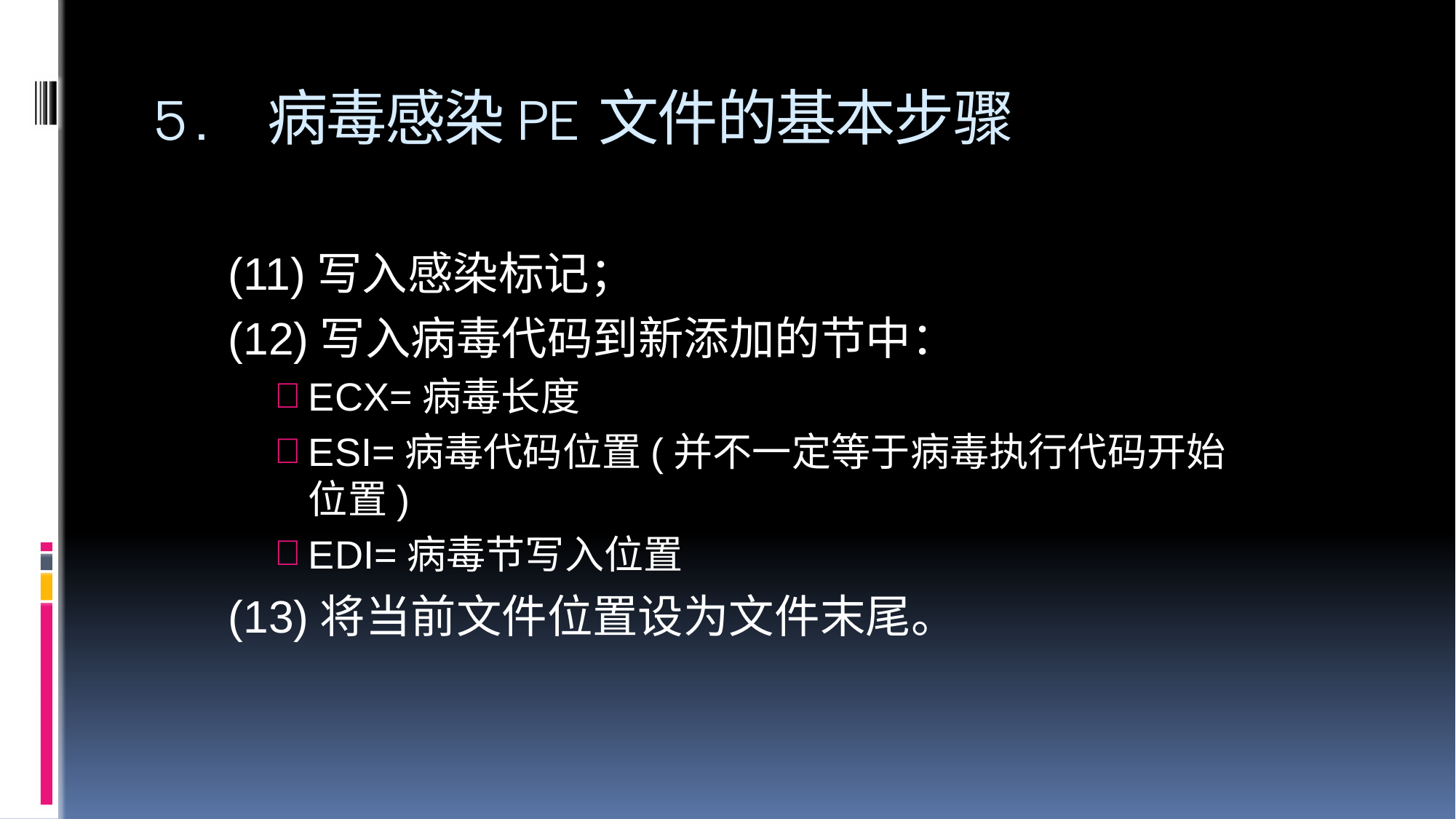

# 5. 病毒感染PE文件的基本步骤
(11)写入感染标记；
(12)写入病毒代码到新添加的节中：
ECX=病毒长度
ESI=病毒代码位置(并不一定等于病毒执行代码开始位置)
EDI=病毒节写入位置
(13)将当前文件位置设为文件末尾。